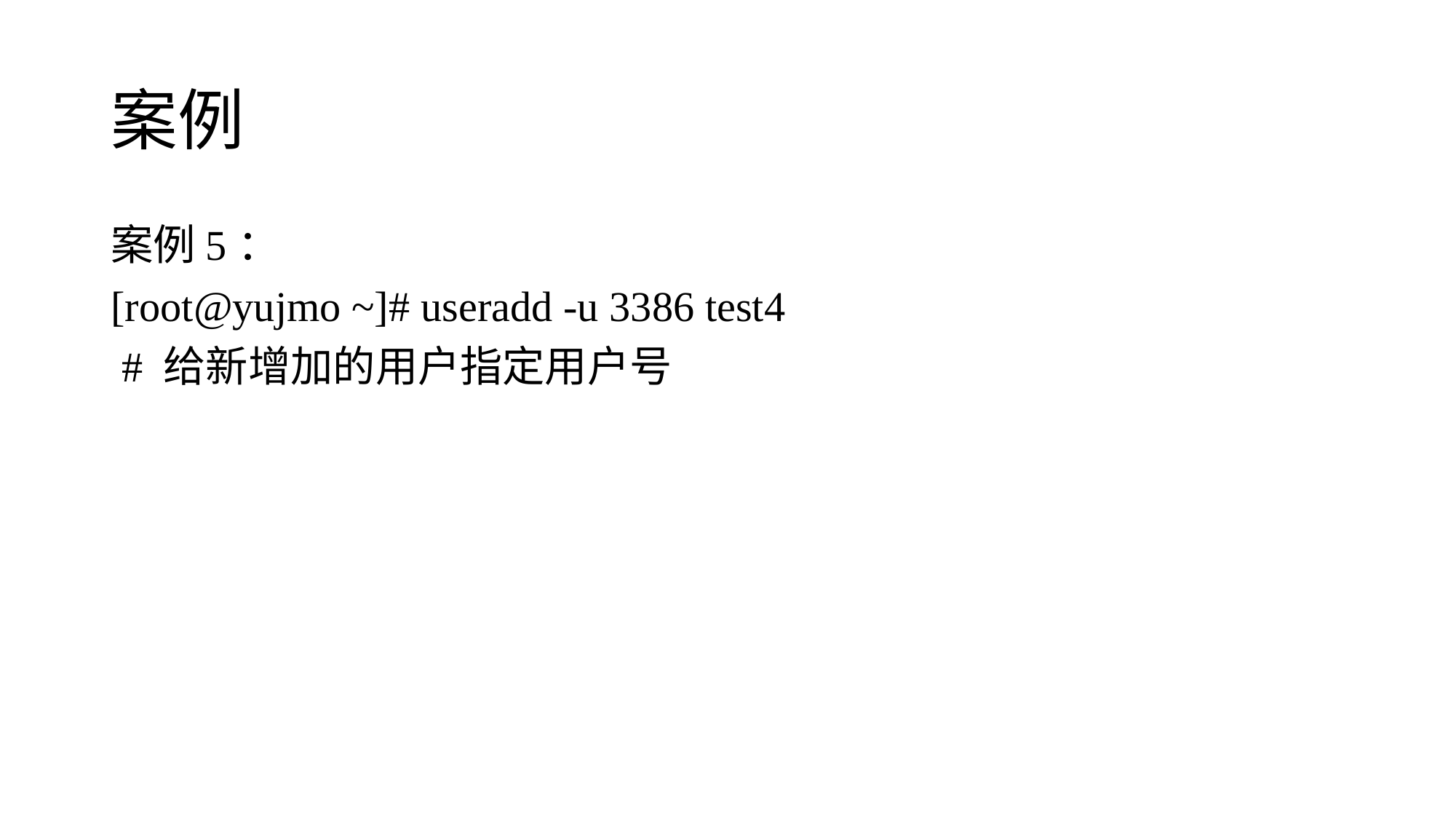

# 案例
案例5：
[root@yujmo ~]# useradd -u 3386 test4
 # 给新增加的用户指定用户号